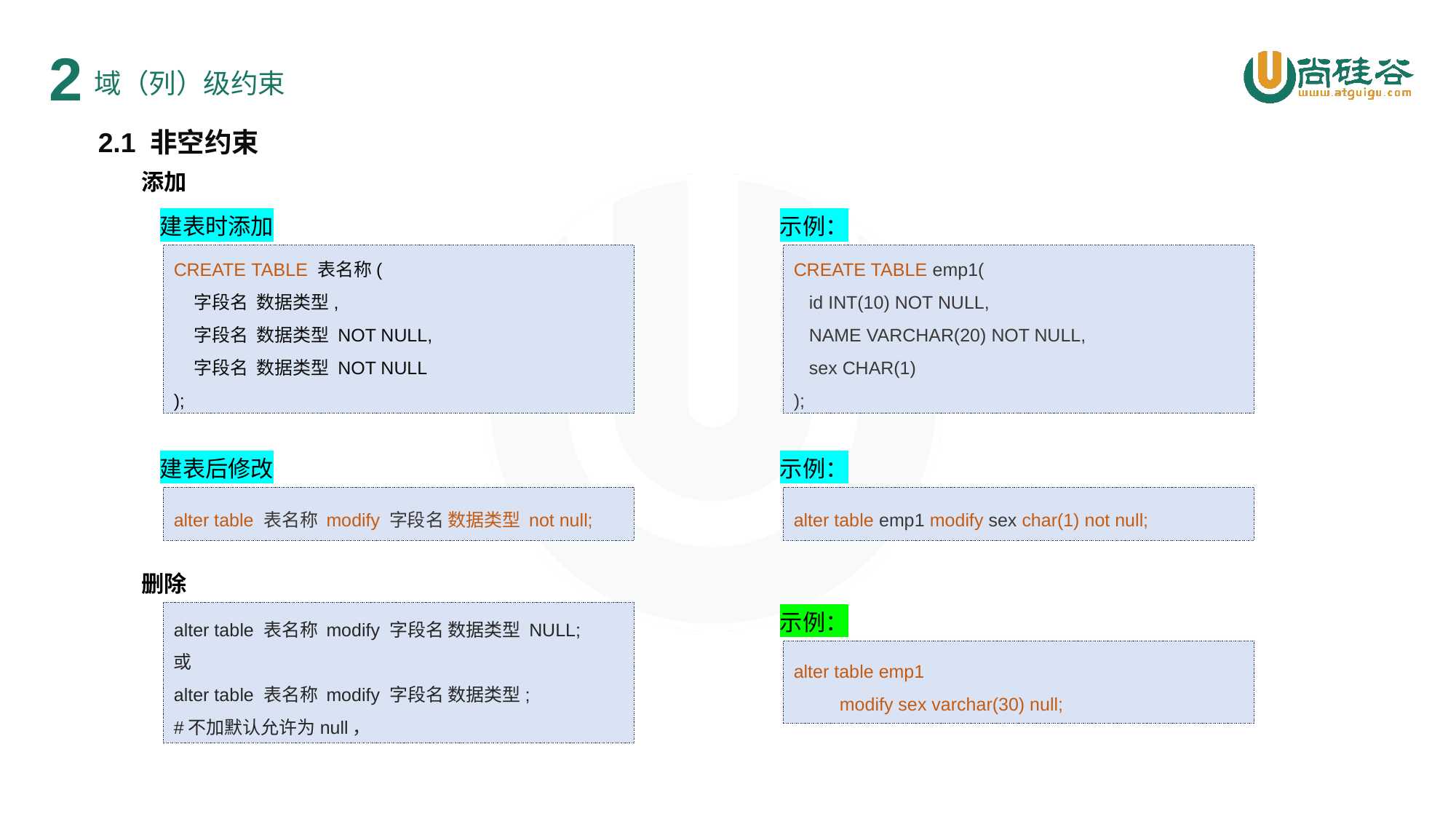

2
域（列）级约束
2.1 非空约束
添加
建表时添加
示例：
CREATE TABLE 表名称(
    字段名  数据类型,
    字段名  数据类型 NOT NULL,
    字段名  数据类型 NOT NULL
);
CREATE TABLE emp1(
   id INT(10) NOT NULL,
   NAME VARCHAR(20) NOT NULL,
   sex CHAR(1)
);
建表后修改
示例：
alter table 表名称 modify 字段名 数据类型 not null;
alter table emp1 modify sex char(1) not null;
删除
alter table 表名称 modify 字段名 数据类型 NULL;
或
alter table 表名称 modify 字段名 数据类型;
#不加默认允许为null，
示例：
alter table emp1
         modify sex varchar(30) null;